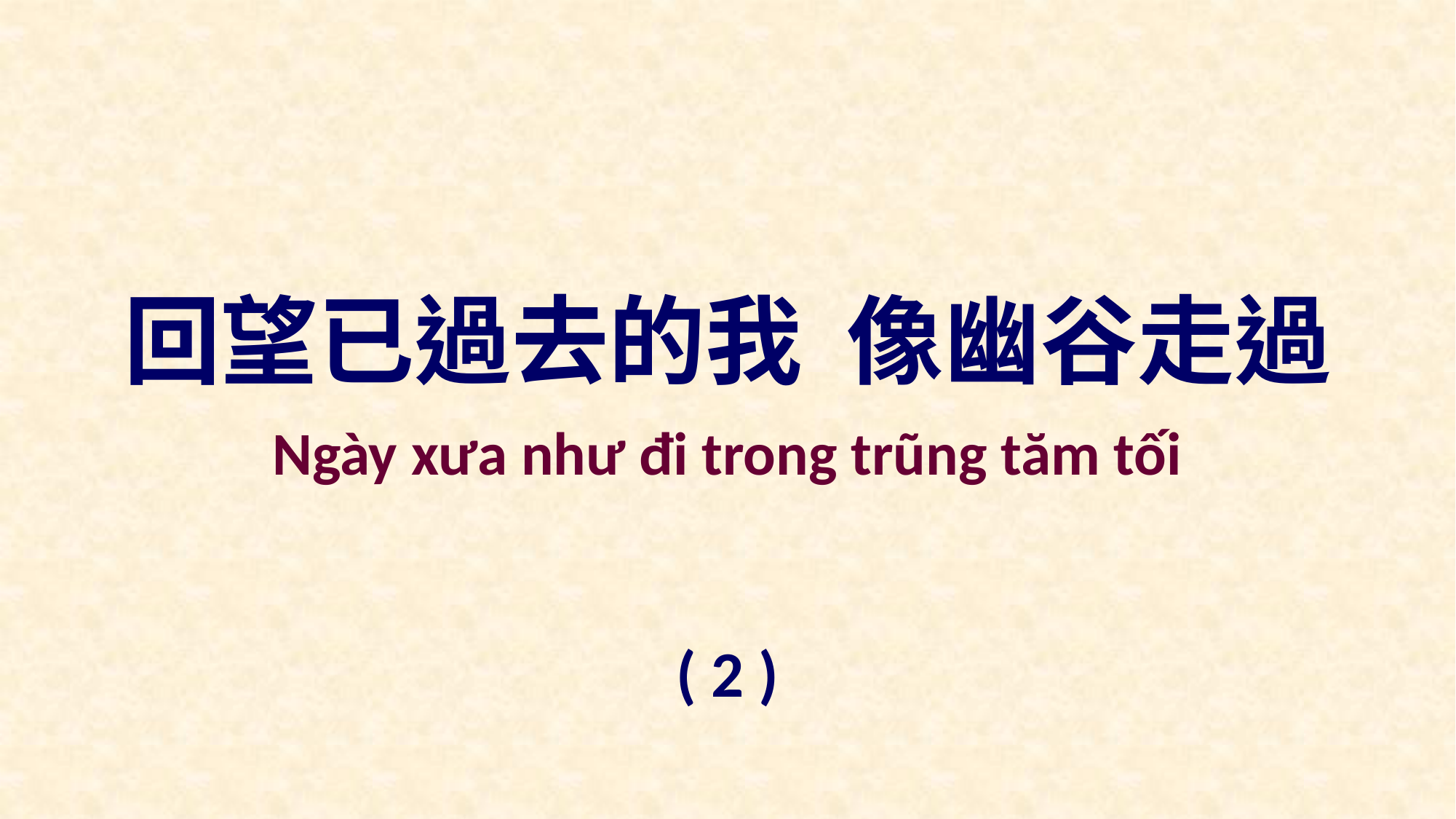

回望已過去的我  像幽谷走過
Ngày xưa như đi trong trũng tăm tối
( 2 )